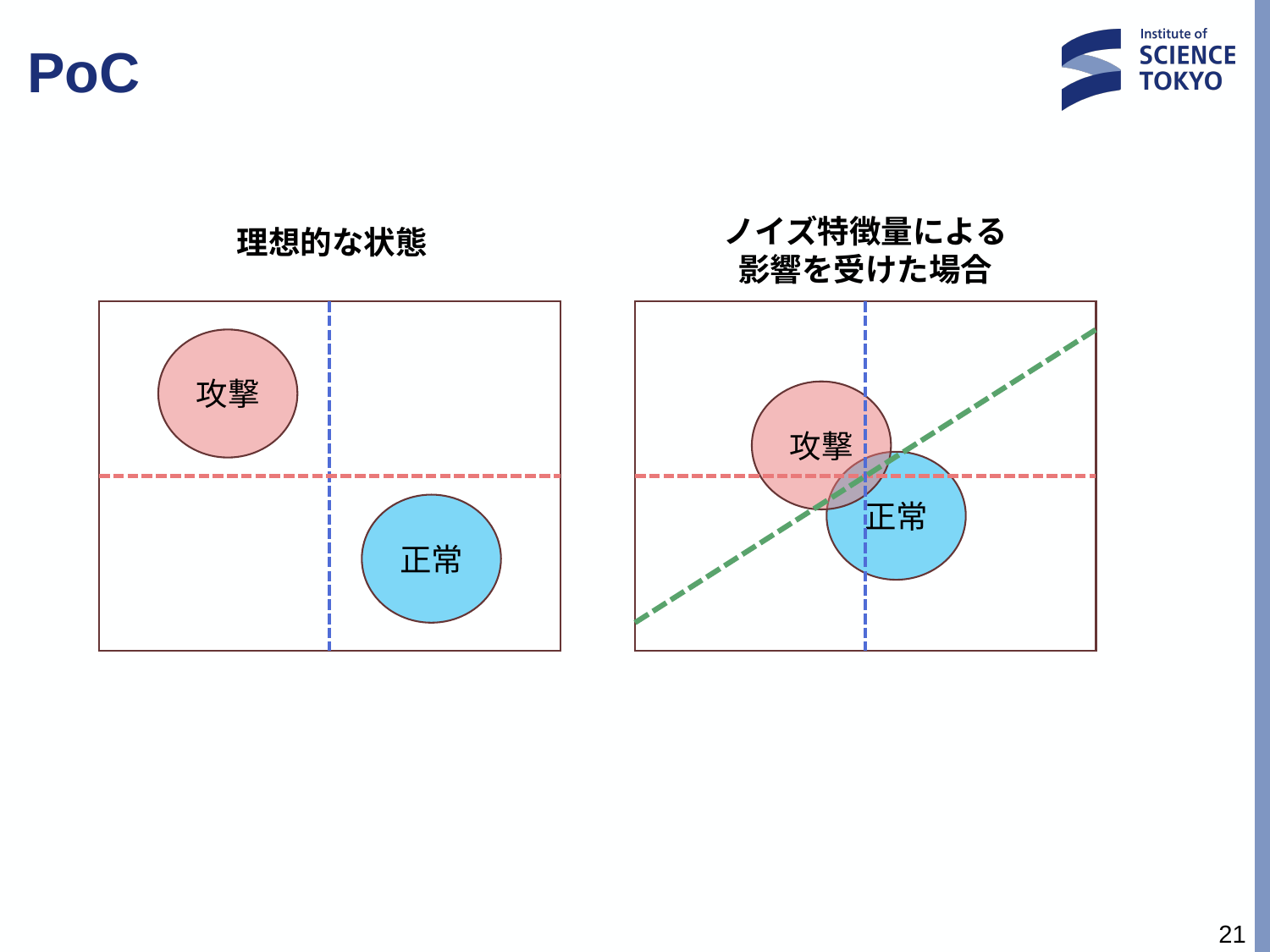

# PoC
理想的な状態
ノイズ特徴量による
影響を受けた場合

攻撃
攻撃
正常
正常
21